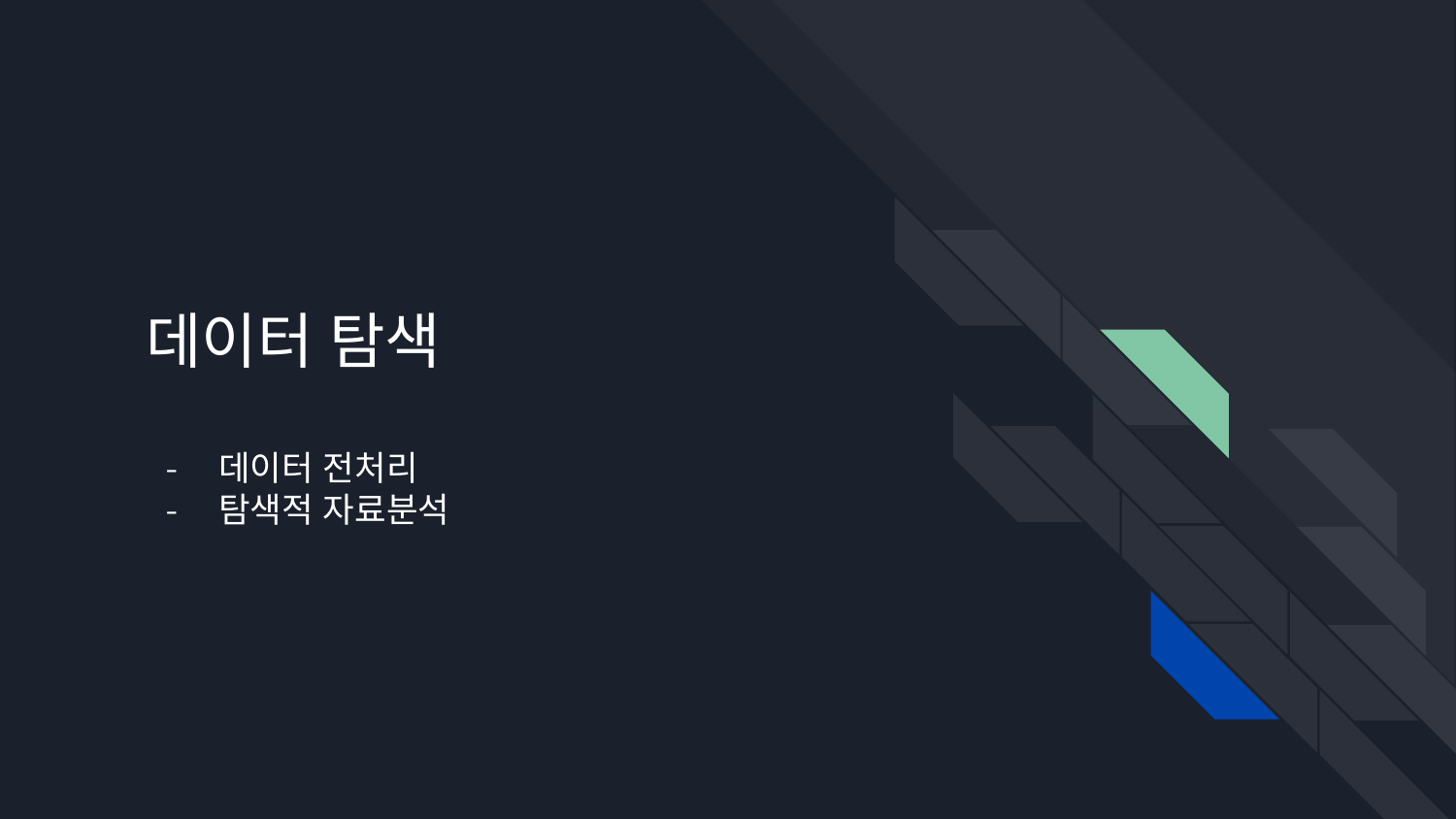

# 데이터 탐색

데이터 전처리
탐색적 자료분석